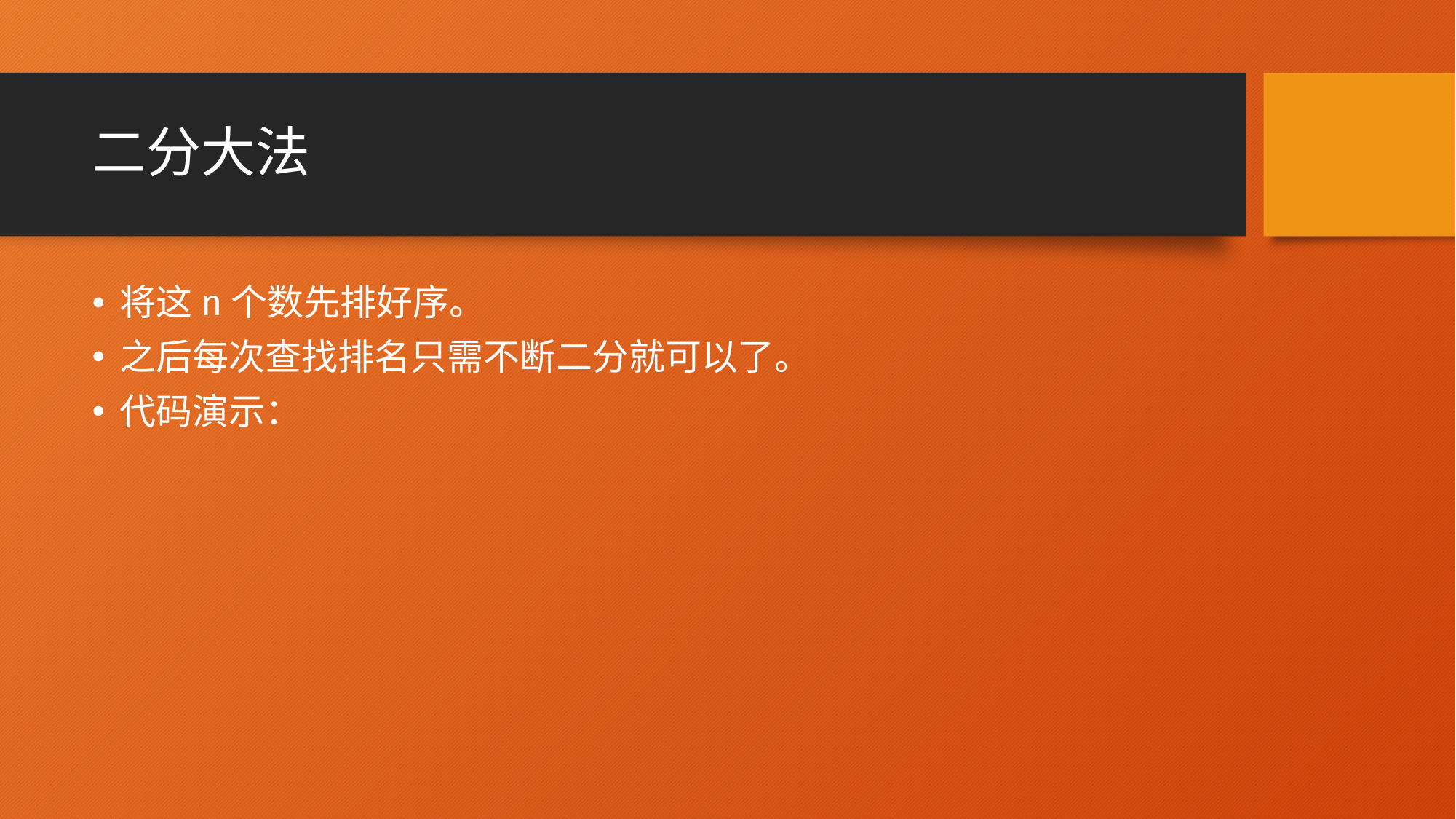

# 二分大法
将这n个数先排好序。
之后每次查找排名只需不断二分就可以了。
代码演示：